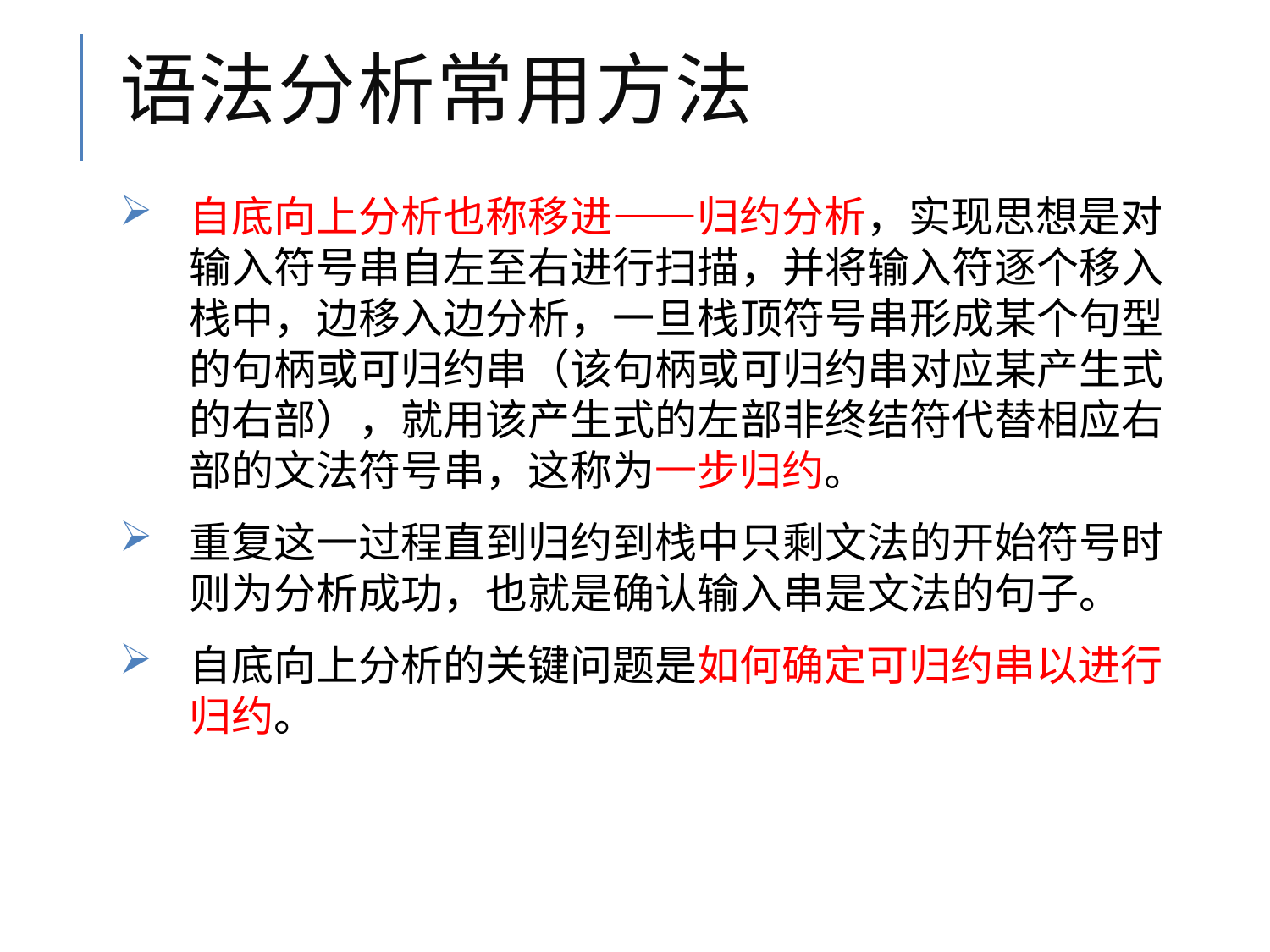

# 语法分析常用方法
自底向上分析也称移进——归约分析，实现思想是对输入符号串自左至右进行扫描，并将输入符逐个移入栈中，边移入边分析，一旦栈顶符号串形成某个句型的句柄或可归约串（该句柄或可归约串对应某产生式的右部），就用该产生式的左部非终结符代替相应右部的文法符号串，这称为一步归约。
重复这一过程直到归约到栈中只剩文法的开始符号时则为分析成功，也就是确认输入串是文法的句子。
自底向上分析的关键问题是如何确定可归约串以进行归约。
3